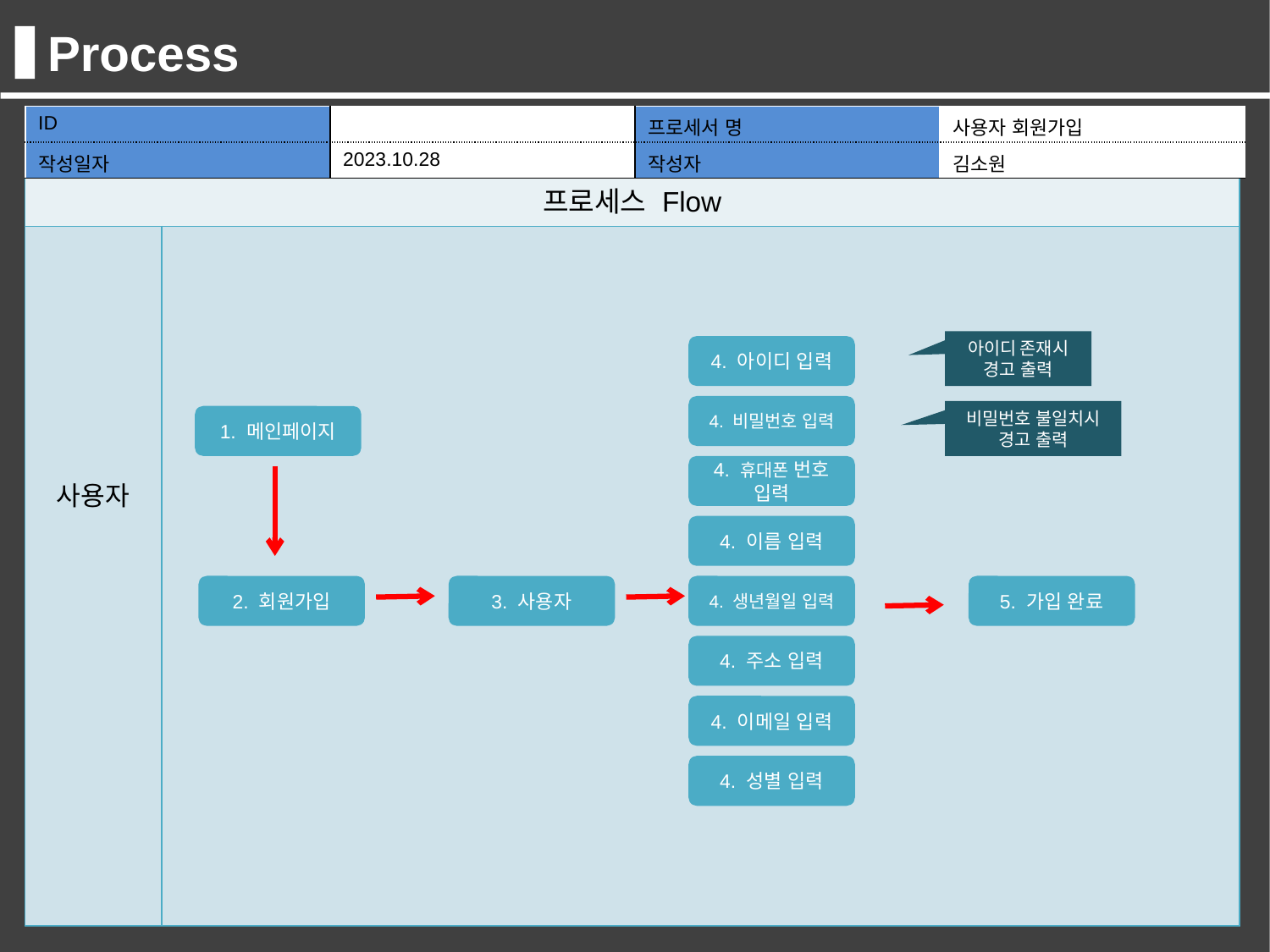

Process

| ID |  | 프로세서 명 | 사용자 회원가입 |
| --- | --- | --- | --- |
| 작성일자 | 2023.10.28 | 작성자 | 김소원 |
| 프로세스 Flow |  |
| --- | --- |
| 사용자 |  |
아이디 존재시 경고 출력
4. 아이디 입력
4. 비밀번호 입력
비밀번호 불일치시 경고 출력
1. 메인페이지
4. 휴대폰 번호 입력
4. 이름 입력
2. 회원가입
3. 사용자
4. 생년월일 입력
5. 가입 완료
4. 주소 입력
4. 이메일 입력
4. 성별 입력